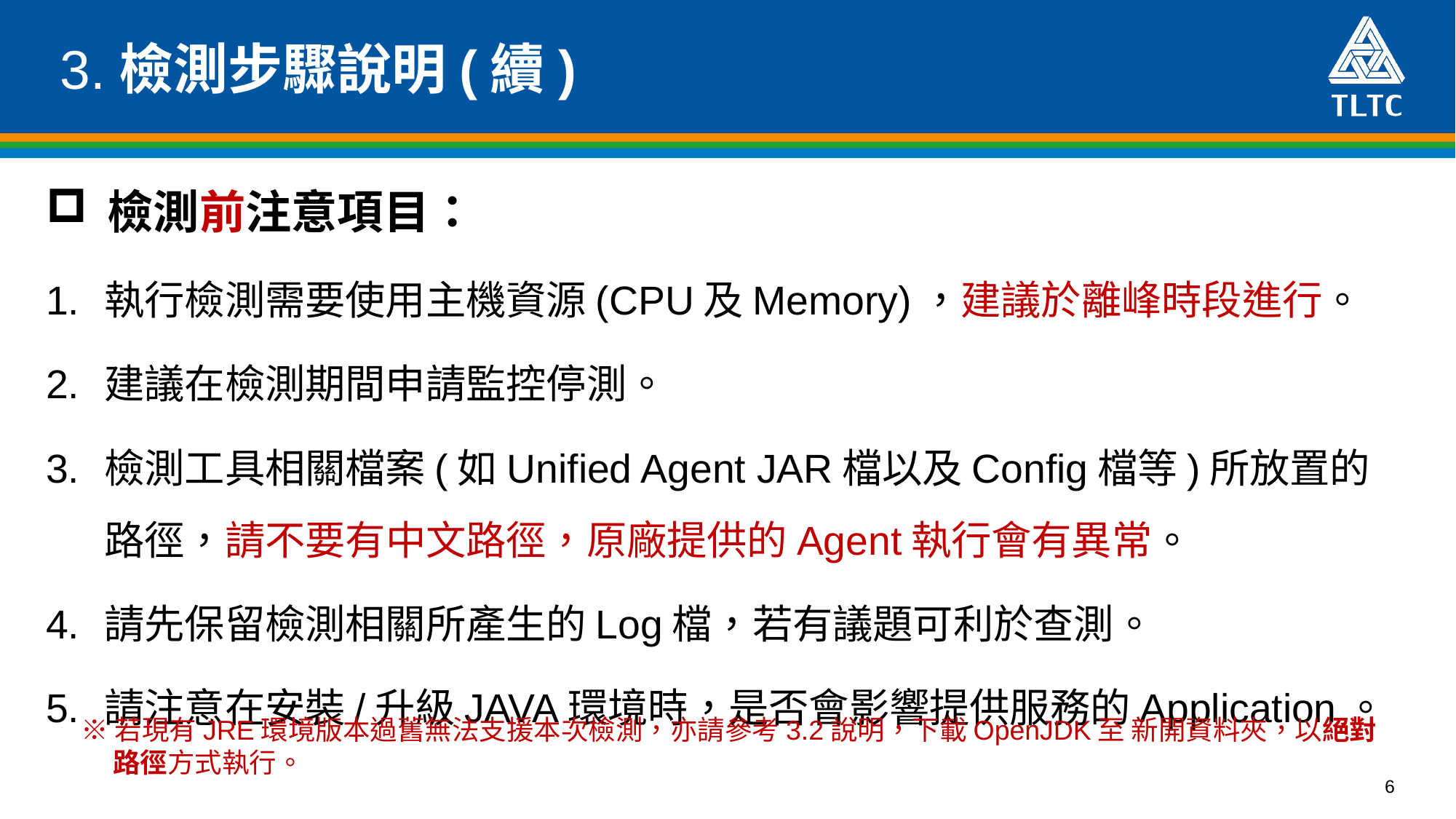

# 3.檢測步驟說明(續)
 檢測前注意項目：
執行檢測需要使用主機資源(CPU及Memory)，建議於離峰時段進行。
建議在檢測期間申請監控停測。
檢測工具相關檔案(如Unified Agent JAR檔以及Config檔等)所放置的路徑，請不要有中文路徑，原廠提供的Agent執行會有異常。
請先保留檢測相關所產生的Log檔，若有議題可利於查測。
請注意在安裝/升級JAVA環境時，是否會影響提供服務的Application。
※若現有JRE環境版本過舊無法支援本次檢測，亦請參考3.2說明，下載OpenJDK至 新開資料夾，以絕對路徑方式執行。
6